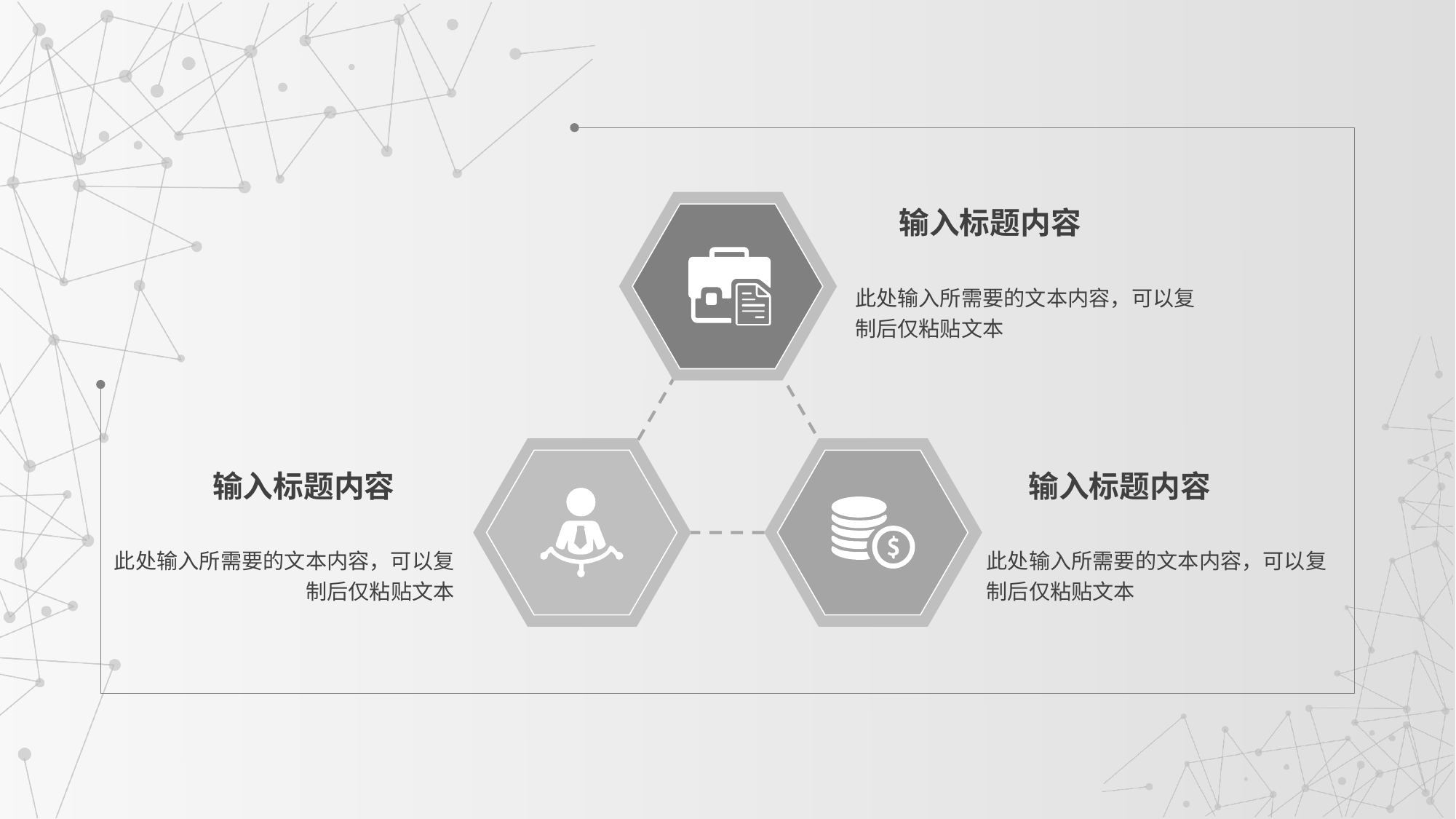

输入标题内容
此处输入所需要的文本内容，可以复制后仅粘贴文本
输入标题内容
输入标题内容
此处输入所需要的文本内容，可以复制后仅粘贴文本
此处输入所需要的文本内容，可以复制后仅粘贴文本